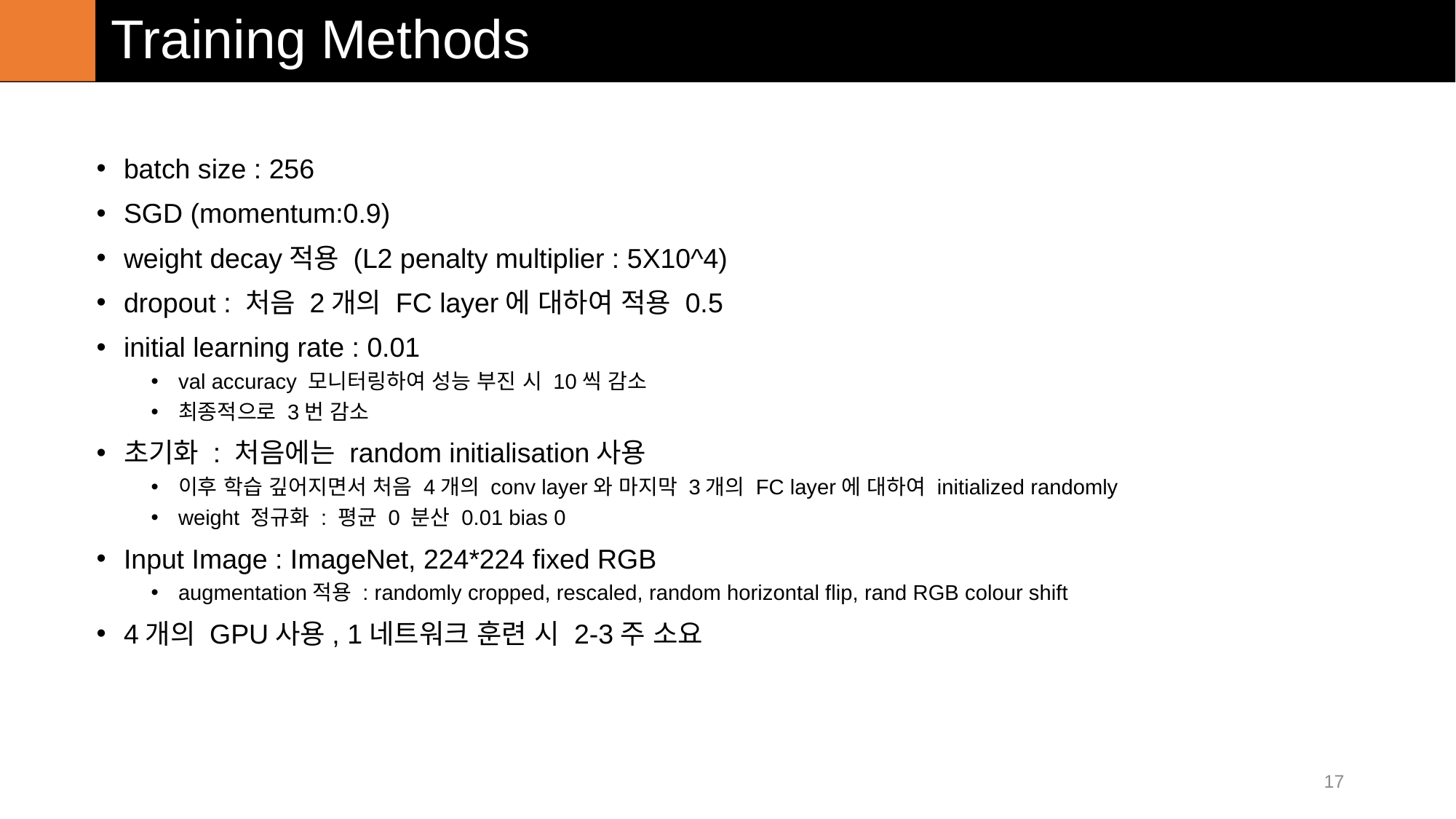

# Training Methods
batch size : 256
SGD (momentum:0.9)
weight decay적용 (L2 penalty multiplier : 5X10^4)
dropout : 처음 2개의 FC layer에 대하여 적용 0.5
initial learning rate : 0.01
val accuracy 모니터링하여 성능 부진 시 10씩 감소
최종적으로 3번 감소
초기화 : 처음에는 random initialisation사용
이후 학습 깊어지면서 처음 4개의 conv layer와 마지막 3개의 FC layer에 대하여 initialized randomly
weight 정규화 : 평균 0 분산 0.01 bias 0
Input Image : ImageNet, 224*224 fixed RGB
augmentation적용 : randomly cropped, rescaled, random horizontal flip, rand RGB colour shift
4개의 GPU사용, 1네트워크 훈련 시 2-3주 소요
17